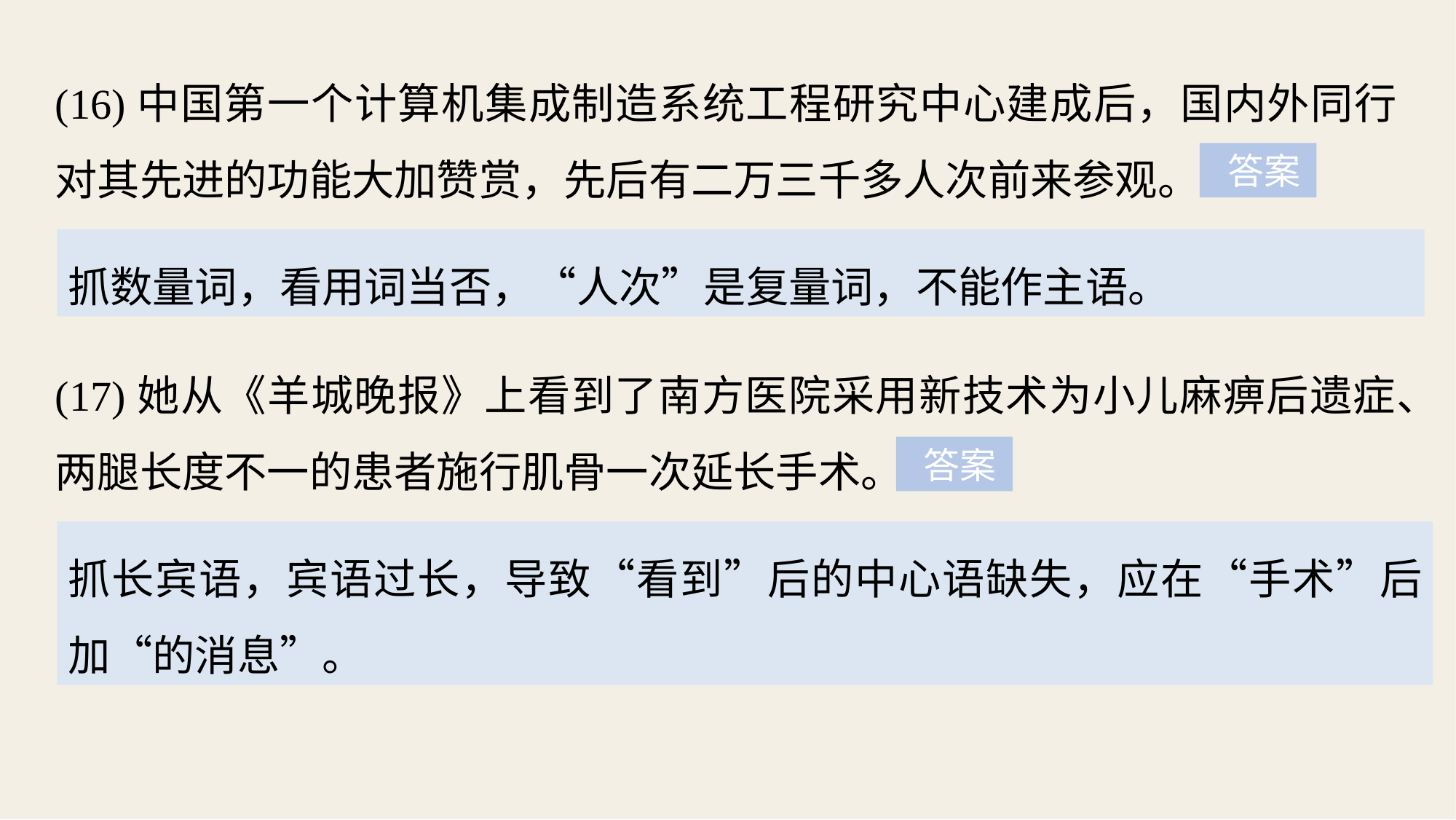

(16)中国第一个计算机集成制造系统工程研究中心建成后，国内外同行对其先进的功能大加赞赏，先后有二万三千多人次前来参观。
 答案
抓数量词，看用词当否，“人次”是复量词，不能作主语。
(17)她从《羊城晚报》上看到了南方医院采用新技术为小儿麻痹后遗症、两腿长度不一的患者施行肌骨一次延长手术。
 答案
抓长宾语，宾语过长，导致“看到”后的中心语缺失，应在“手术”后加“的消息”。